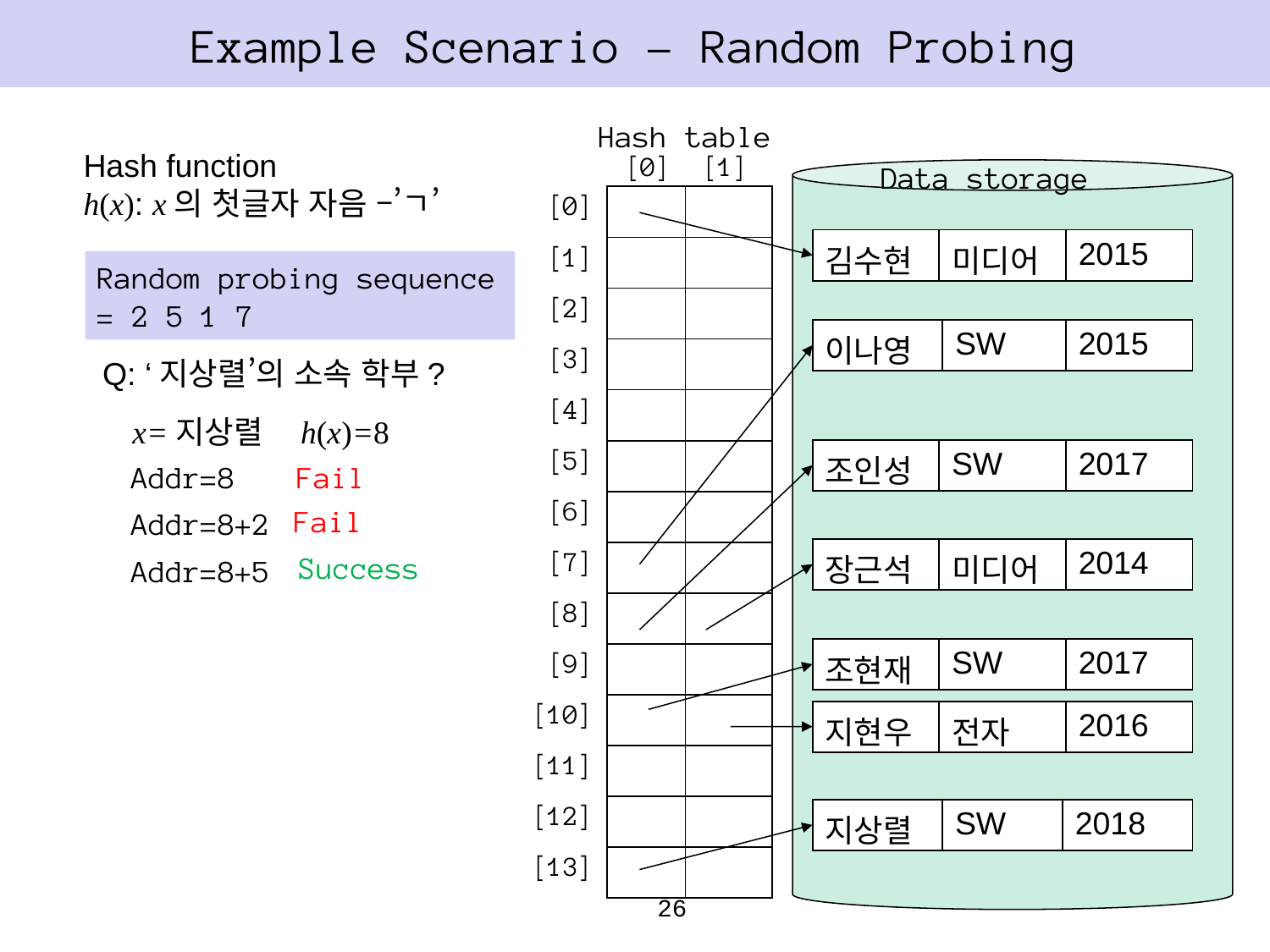

# Example Scenario – Random Probing
Hash table
Hash function
h(x): x의 첫글자 자음 –’ㄱ’
[0]
[1]
Data storage

| [0] |  |  |
| --- | --- | --- |
| [1] |  |  |
| [2] |  |  |
| [3] |  |  |
| [4] |  |  |
| [5] |  |  |
| [6] |  |  |
| [7] |  |  |
| [8] |  |  |
| [9] |  |  |
| [10] |  |  |
| [11] |  |  |
| [12] |  |  |
| [13] |  |  |
| 김수현 | 미디어 | 2015 |
| --- | --- | --- |
Random probing sequence = 2 5 1 7
| 이나영 | SW | 2015 |
| --- | --- | --- |
Q: ‘지상렬’의 소속 학부?
x=지상렬
h(x)=8
| 조인성 | SW | 2017 |
| --- | --- | --- |
Addr=8
Fail
Fail
Addr=8+2
| 장근석 | 미디어 | 2014 |
| --- | --- | --- |
Success
Addr=8+5
| 조현재 | SW | 2017 |
| --- | --- | --- |
| 지현우 | 전자 | 2016 |
| --- | --- | --- |
| 지상렬 | SW | 2018 |
| --- | --- | --- |
26